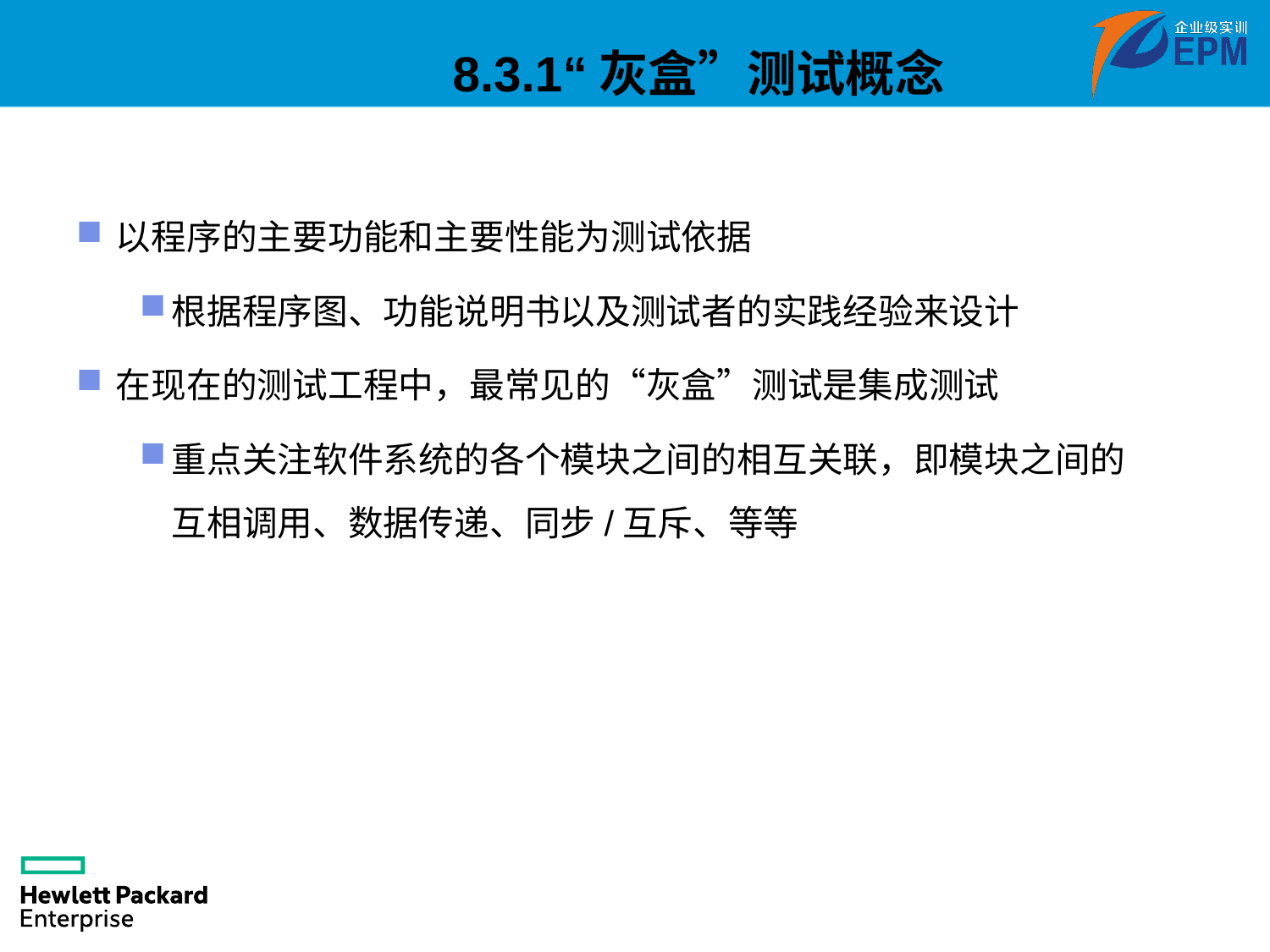

8.3.1“灰盒”测试概念
以程序的主要功能和主要性能为测试依据
根据程序图、功能说明书以及测试者的实践经验来设计
在现在的测试工程中，最常见的“灰盒”测试是集成测试
重点关注软件系统的各个模块之间的相互关联，即模块之间的互相调用、数据传递、同步/互斥、等等